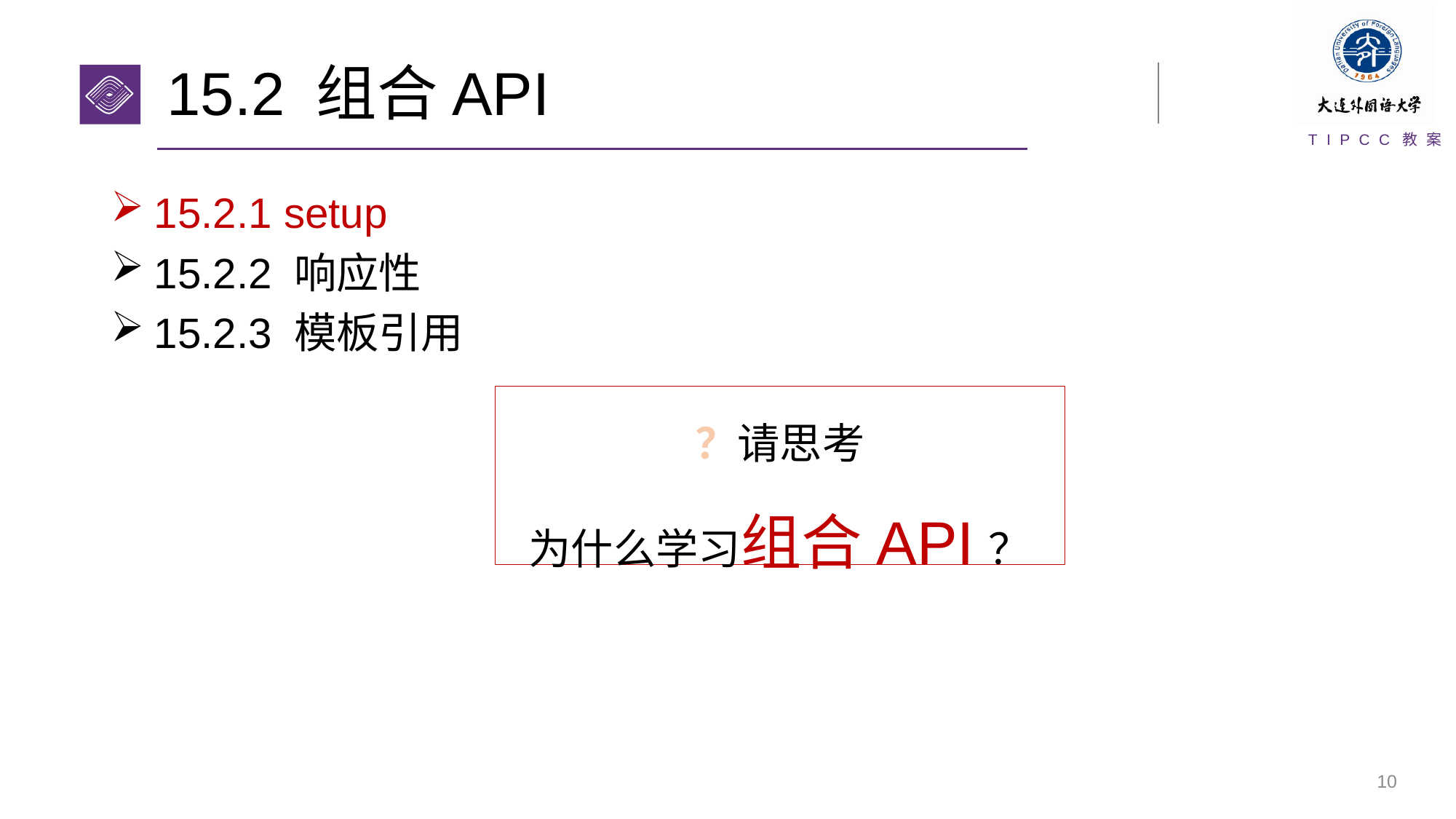

# 15.2 组合API
15.2.1 setup
15.2.2 响应性
15.2.3 模板引用
？请思考
为什么学习组合API？
10